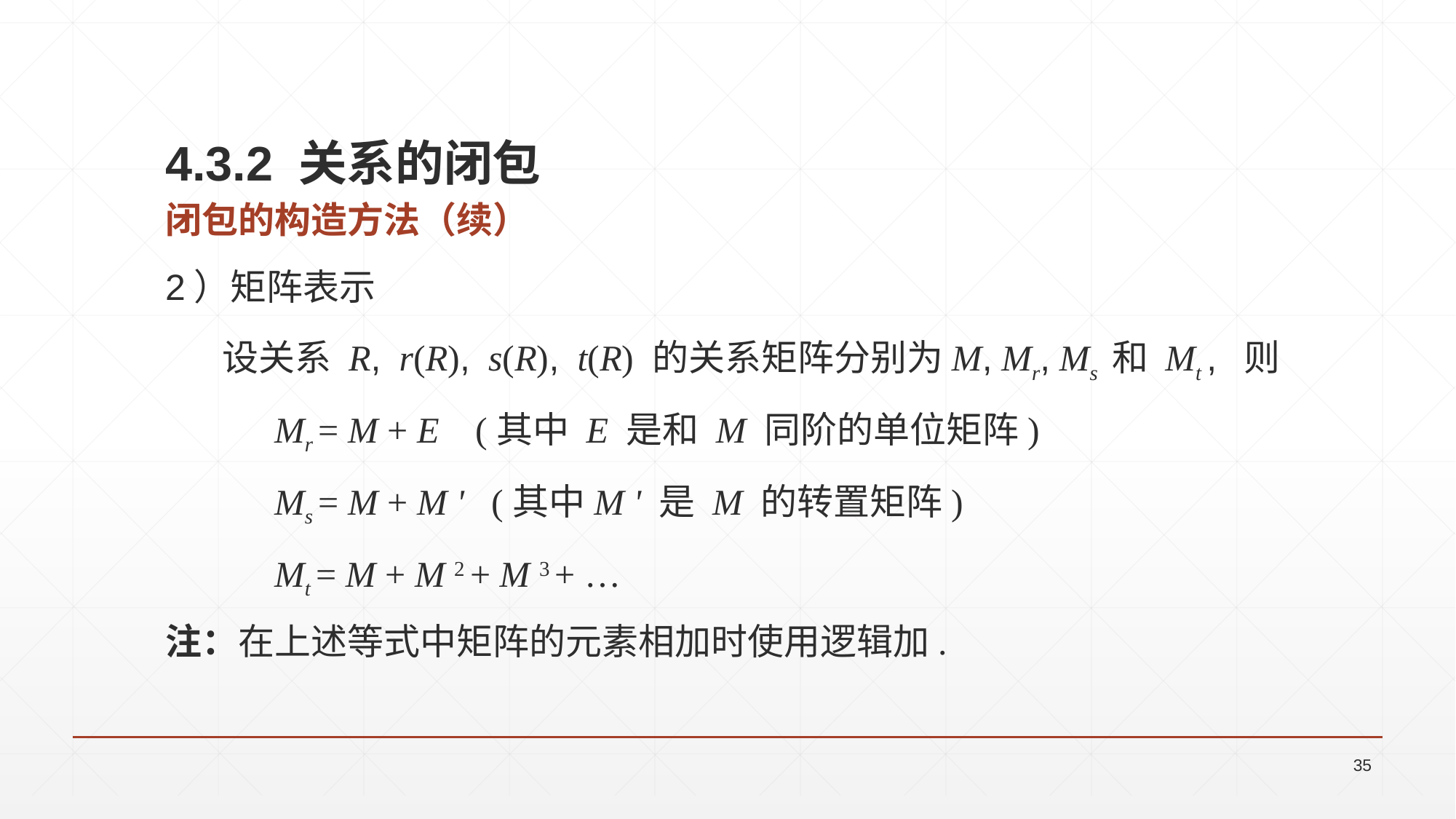

4.3.2 关系的闭包
闭包的构造方法（续）
2）矩阵表示
       设关系 R,  r(R),  s(R),  t(R) 的关系矩阵分别为M, Mr, Ms 和 Mt ,  则
            Mr = M + E    (其中 E 是和 M 同阶的单位矩阵)
            Ms = M + M '   (其中M ' 是 M 的转置矩阵)
            Mt = M + M 2 + M 3 + …
注：在上述等式中矩阵的元素相加时使用逻辑加.
35